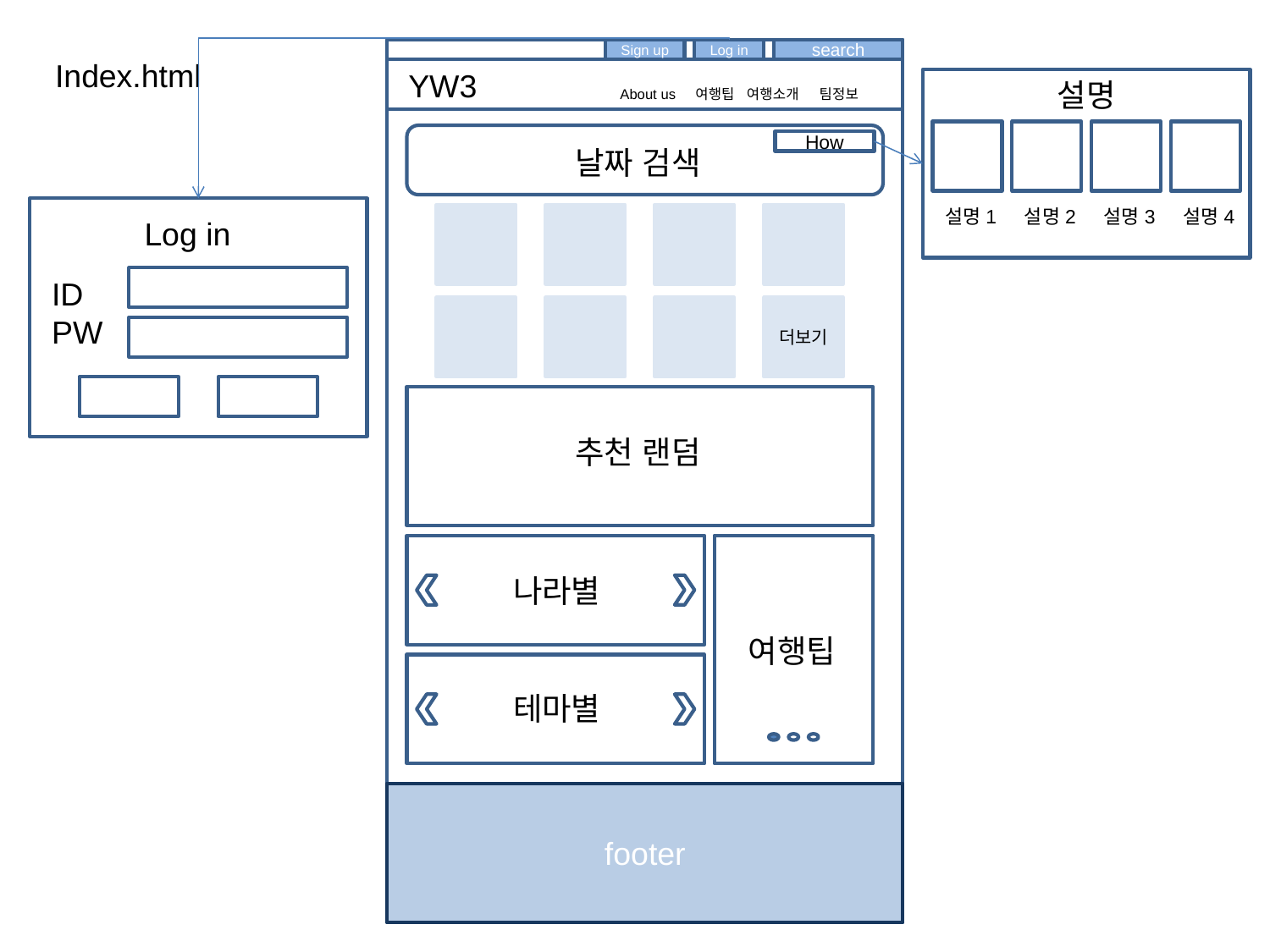

Sign up
Log in
search
Index.html

YW3
설명
설명
About us    여행팁   여행소개     팀정보

How
날짜 검색

설명1
설명2
설명3
설명4

Log in
ID
PW

더보기

추천 랜덤

나라별

여행팁

테마별

footer